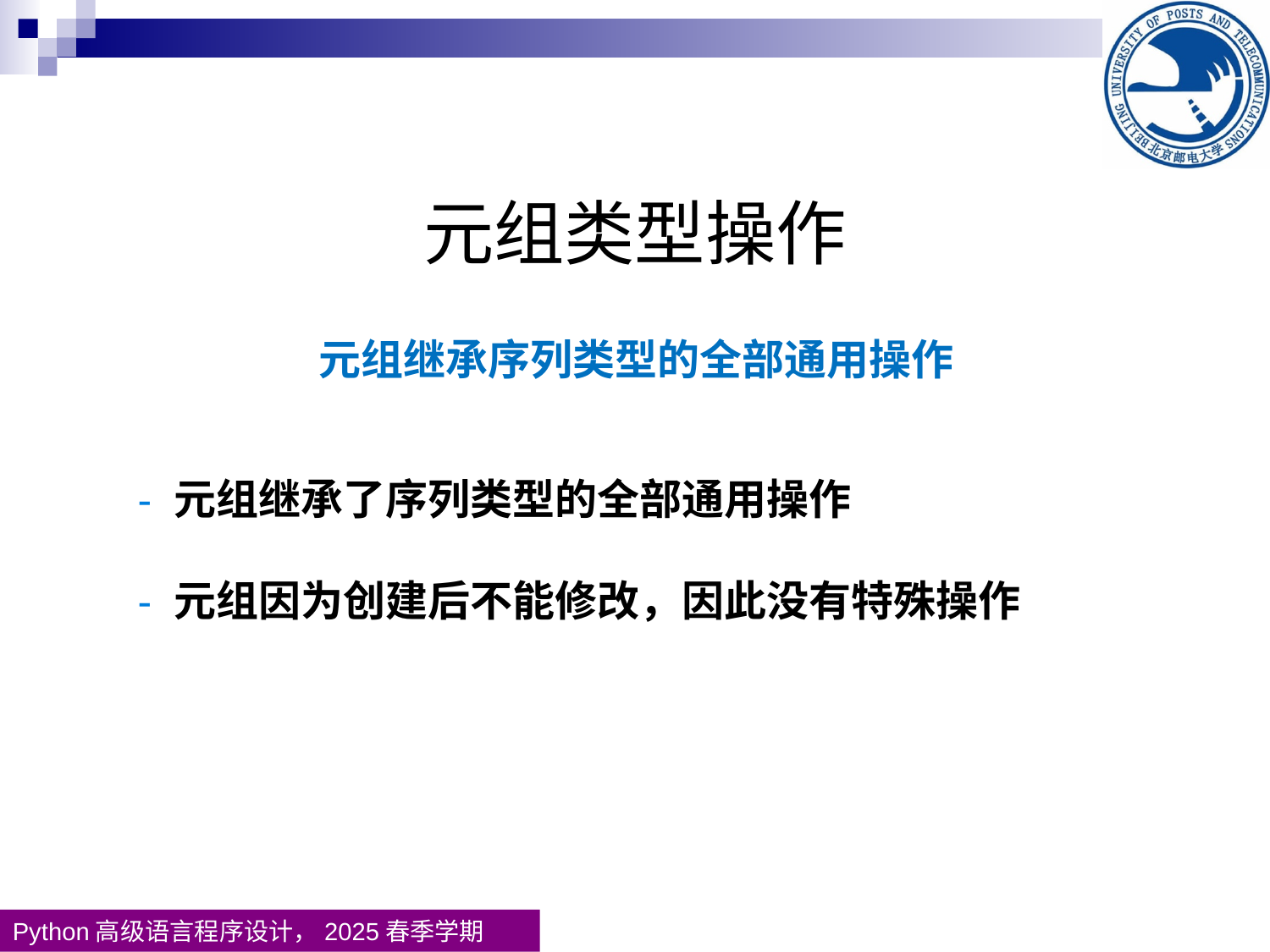

元组类型操作
元组继承序列类型的全部通用操作
- 元组继承了序列类型的全部通用操作
- 元组因为创建后不能修改，因此没有特殊操作